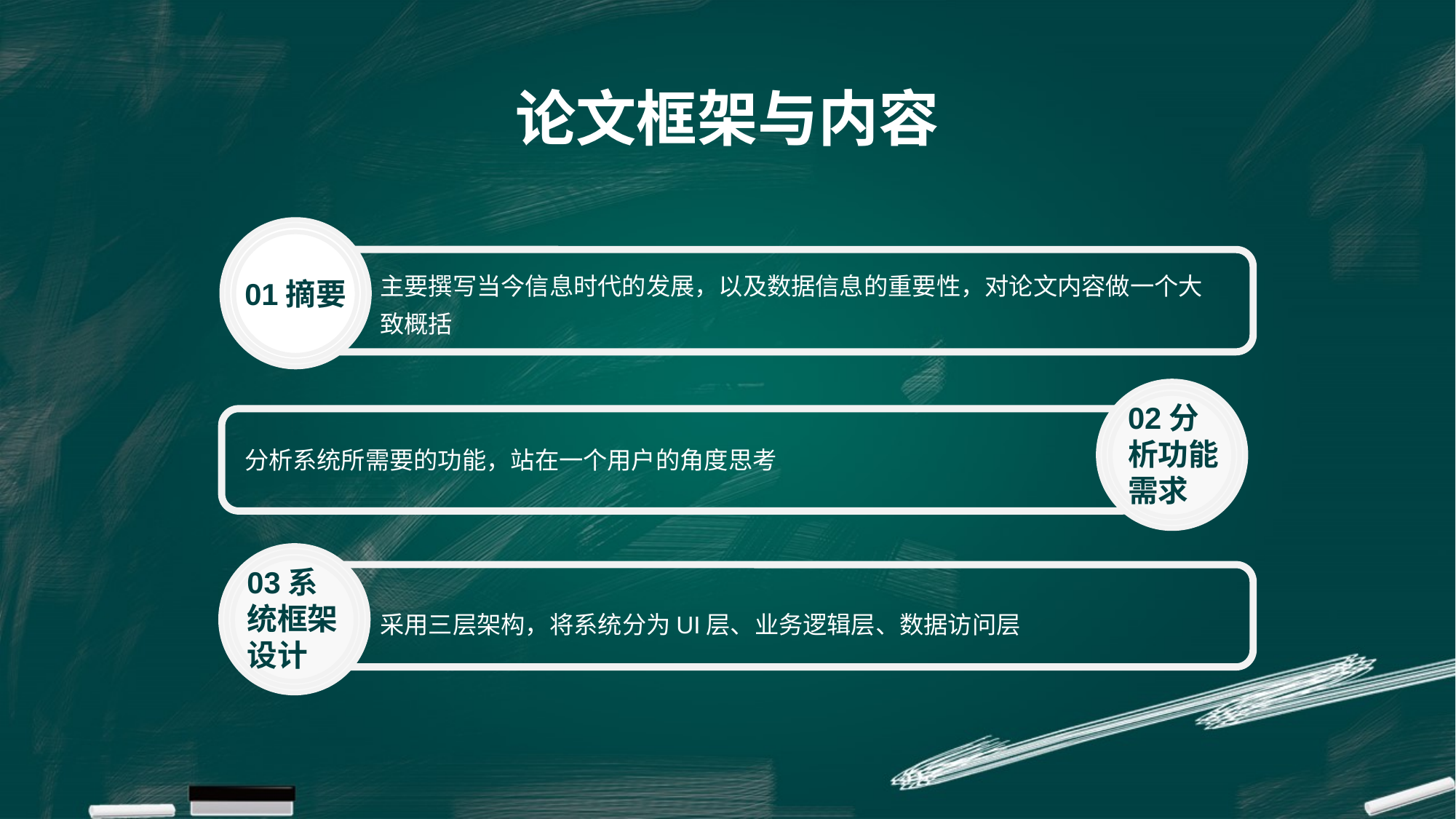

论文框架与内容

主要撰写当今信息时代的发展，以及数据信息的重要性，对论文内容做一个大致概括
01摘要

02分析功能需求

分析系统所需要的功能，站在一个用户的角度思考

03系统框架设计

采用三层架构，将系统分为UI层、业务逻辑层、数据访问层